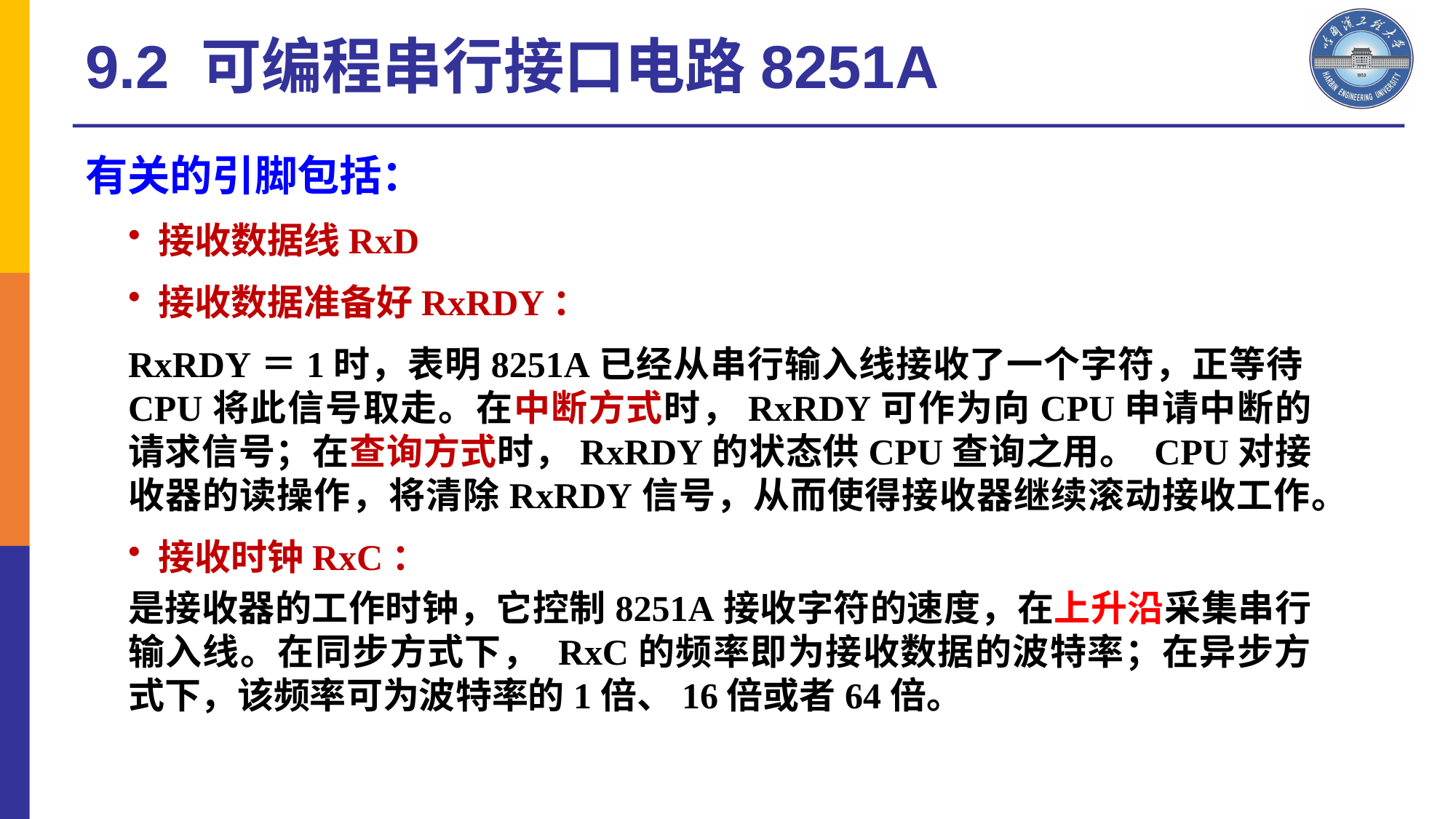

9.2 可编程串行接口电路8251A
有关的引脚包括：
 接收数据线RxD
 接收数据准备好RxRDY：
RxRDY＝1时，表明8251A已经从串行输入线接收了一个字符，正等待CPU将此信号取走。在中断方式时，RxRDY可作为向CPU申请中断的请求信号；在查询方式时，RxRDY的状态供CPU查询之用。 CPU对接收器的读操作，将清除RxRDY信号，从而使得接收器继续滚动接收工作。
 接收时钟RxC：
是接收器的工作时钟，它控制8251A接收字符的速度，在上升沿采集串行输入线。在同步方式下， RxC的频率即为接收数据的波特率；在异步方式下，该频率可为波特率的1倍、16倍或者64倍。